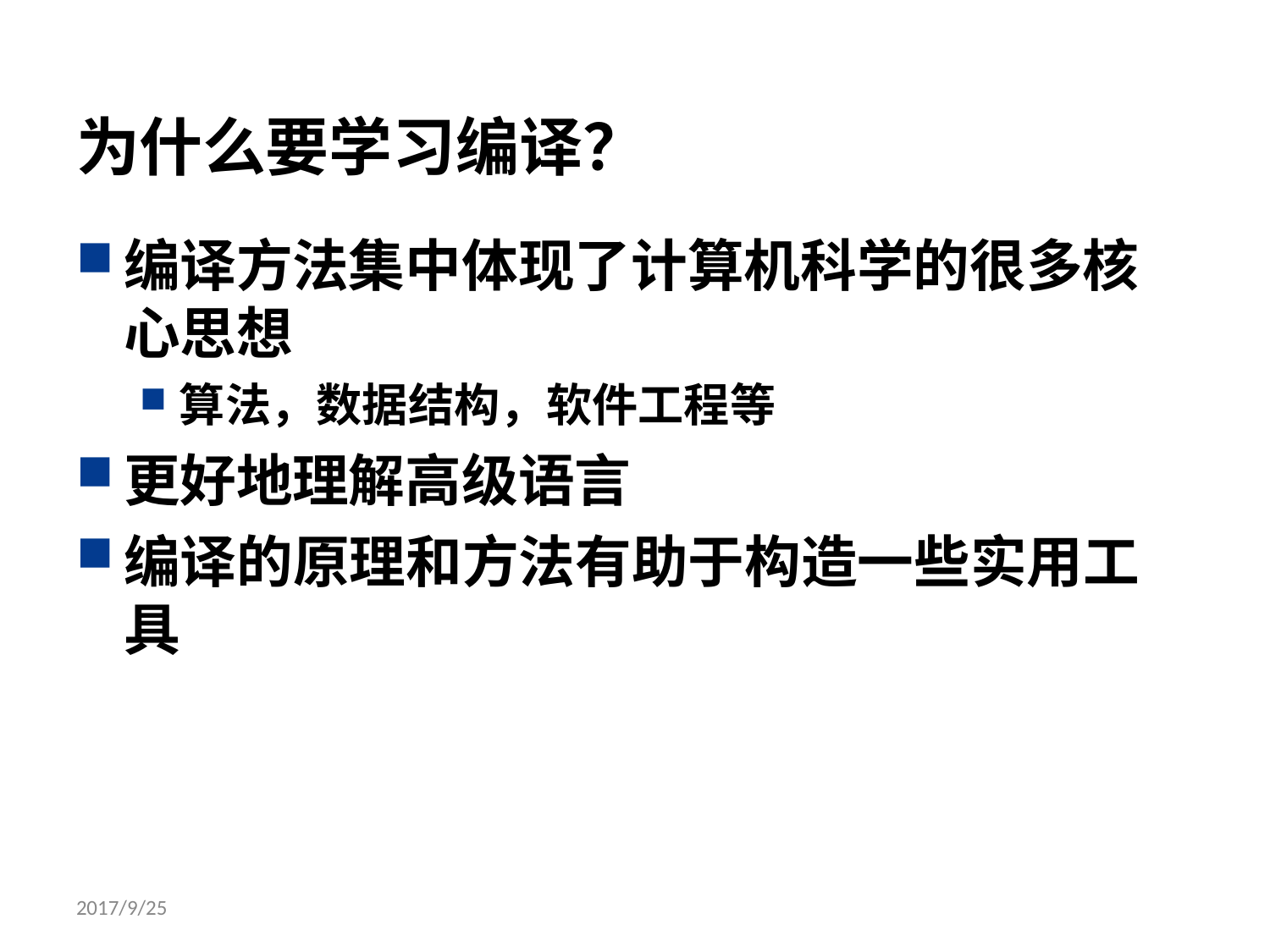

# 为什么要学习编译？
编译方法集中体现了计算机科学的很多核 心思想
算法，数据结构，软件工程等
更好地理解高级语言
编译的原理和方法有助于构造一些实用工 具
2017/9/25
22